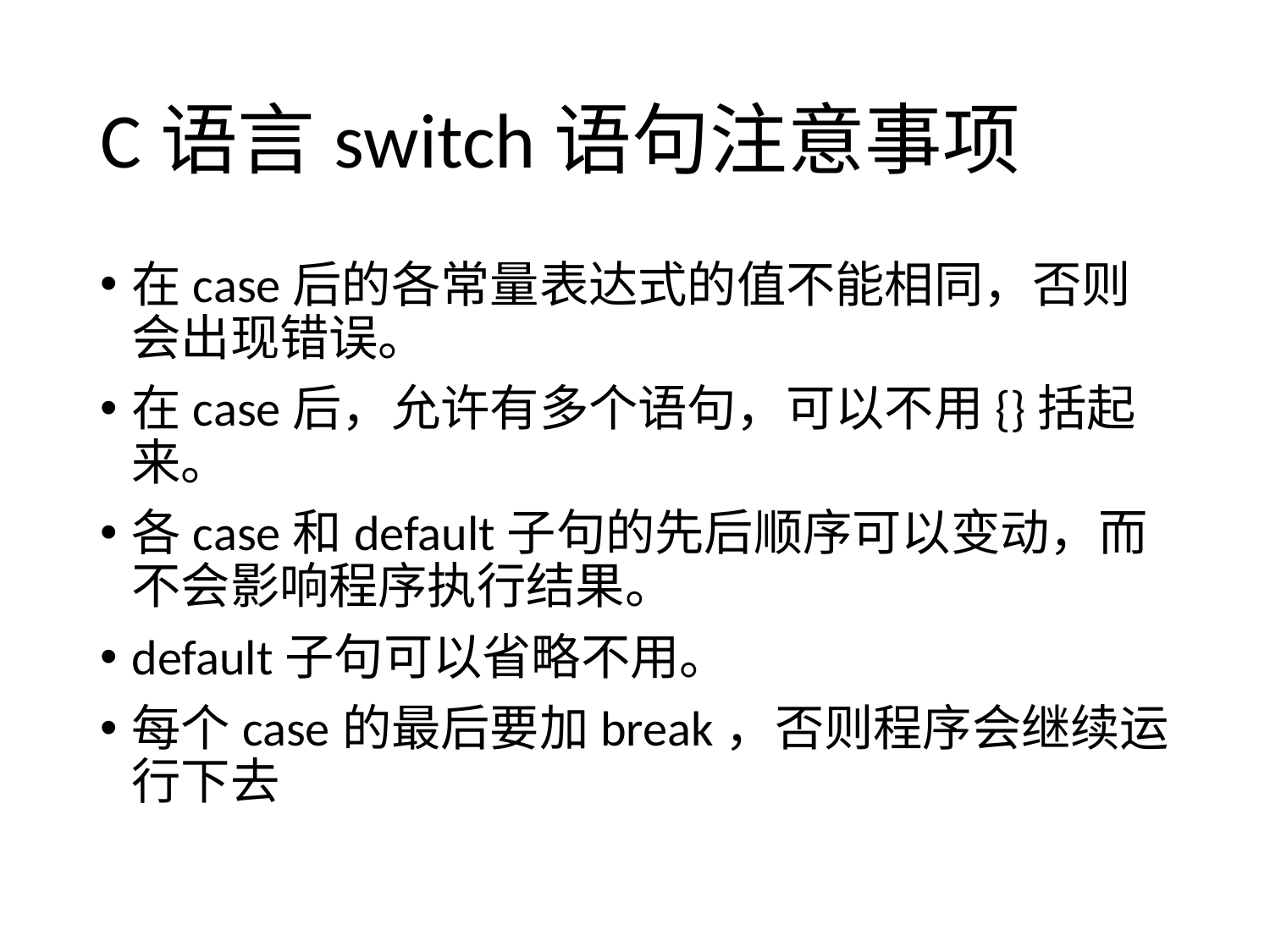

# C语言switch语句注意事项
在case后的各常量表达式的值不能相同，否则会出现错误。
在case后，允许有多个语句，可以不用{}括起来。
各case和default子句的先后顺序可以变动，而不会影响程序执行结果。
default子句可以省略不用。
每个case的最后要加break，否则程序会继续运行下去